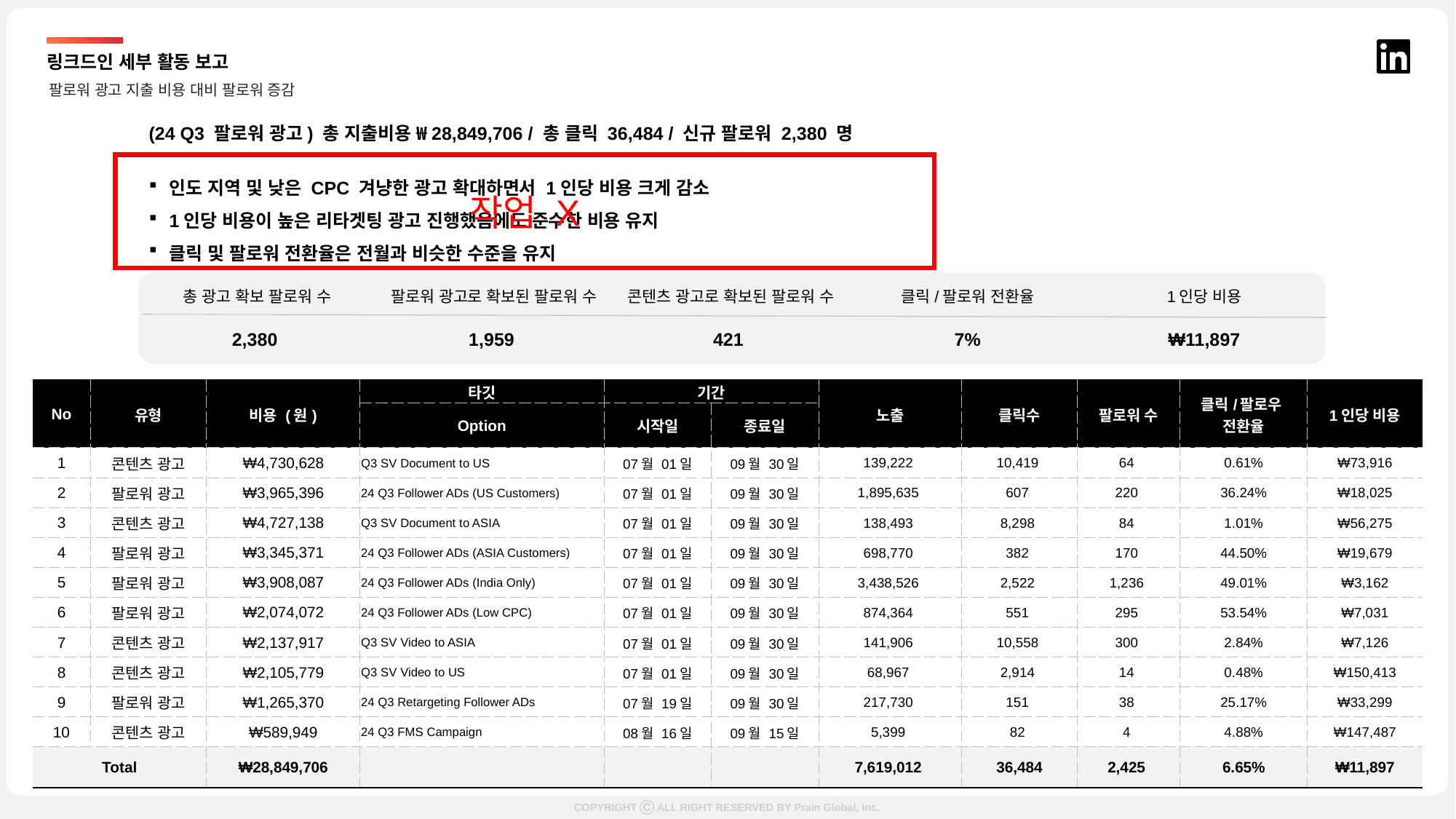

링크드인 세부 활동 보고
팔로워 광고 지출 비용 대비 팔로워 증감
(24 Q3 팔로워 광고) 총 지출비용 ₩28,849,706 / 총 클릭 36,484 / 신규 팔로워 2,380 명

인도 지역 및 낮은 CPC 겨냥한 광고 확대하면서 1인당 비용 크게 감소
1인당 비용이 높은 리타겟팅 광고 진행했음에도 준수한 비용 유지
클릭 및 팔로워 전환율은 전월과 비슷한 수준을 유지
작업 X

| 총 광고 확보 팔로워 수 | 팔로워 광고로 확보된 팔로워 수 | 콘텐츠 광고로 확보된 팔로워 수 | 클릭/팔로워 전환율 | 1인당 비용 |
| --- | --- | --- | --- | --- |
| 2,380 | 1,959 | 421 | 7% | ₩11,897 |
| No | 유형 | 비용 (원) | 타깃 | 기간 |  | 노출 | 클릭수 | 팔로워 수 | 클릭/팔로우 전환율 | 1인당 비용 |
| --- | --- | --- | --- | --- | --- | --- | --- | --- | --- | --- |
|  |  |  | Option | 시작일 | 종료일 |  |  |  |  |  |
| 1 | 콘텐츠 광고 | ₩4,730,628 | Q3 SV Document to US | 07월 01일 | 09월 30일 | 139,222 | 10,419 | 64 | 0.61% | ₩73,916 |
| 2 | 팔로워 광고 | ₩3,965,396 | 24 Q3 Follower ADs (US Customers) | 07월 01일 | 09월 30일 | 1,895,635 | 607 | 220 | 36.24% | ₩18,025 |
| 3 | 콘텐츠 광고 | ₩4,727,138 | Q3 SV Document to ASIA | 07월 01일 | 09월 30일 | 138,493 | 8,298 | 84 | 1.01% | ₩56,275 |
| 4 | 팔로워 광고 | ₩3,345,371 | 24 Q3 Follower ADs (ASIA Customers) | 07월 01일 | 09월 30일 | 698,770 | 382 | 170 | 44.50% | ₩19,679 |
| 5 | 팔로워 광고 | ₩3,908,087 | 24 Q3 Follower ADs (India Only) | 07월 01일 | 09월 30일 | 3,438,526 | 2,522 | 1,236 | 49.01% | ₩3,162 |
| 6 | 팔로워 광고 | ₩2,074,072 | 24 Q3 Follower ADs (Low CPC) | 07월 01일 | 09월 30일 | 874,364 | 551 | 295 | 53.54% | ₩7,031 |
| 7 | 콘텐츠 광고 | ₩2,137,917 | Q3 SV Video to ASIA | 07월 01일 | 09월 30일 | 141,906 | 10,558 | 300 | 2.84% | ₩7,126 |
| 8 | 콘텐츠 광고 | ₩2,105,779 | Q3 SV Video to US | 07월 01일 | 09월 30일 | 68,967 | 2,914 | 14 | 0.48% | ₩150,413 |
| 9 | 팔로워 광고 | ₩1,265,370 | 24 Q3 Retargeting Follower ADs | 07월 19일 | 09월 30일 | 217,730 | 151 | 38 | 25.17% | ₩33,299 |
| 10 | 콘텐츠 광고 | ₩589,949 | 24 Q3 FMS Campaign | 08월 16일 | 09월 15일 | 5,399 | 82 | 4 | 4.88% | ₩147,487 |
| Total |  | ₩28,849,706 |  |  |  | 7,619,012 | 36,484 | 2,425 | 6.65% | ₩11,897 |